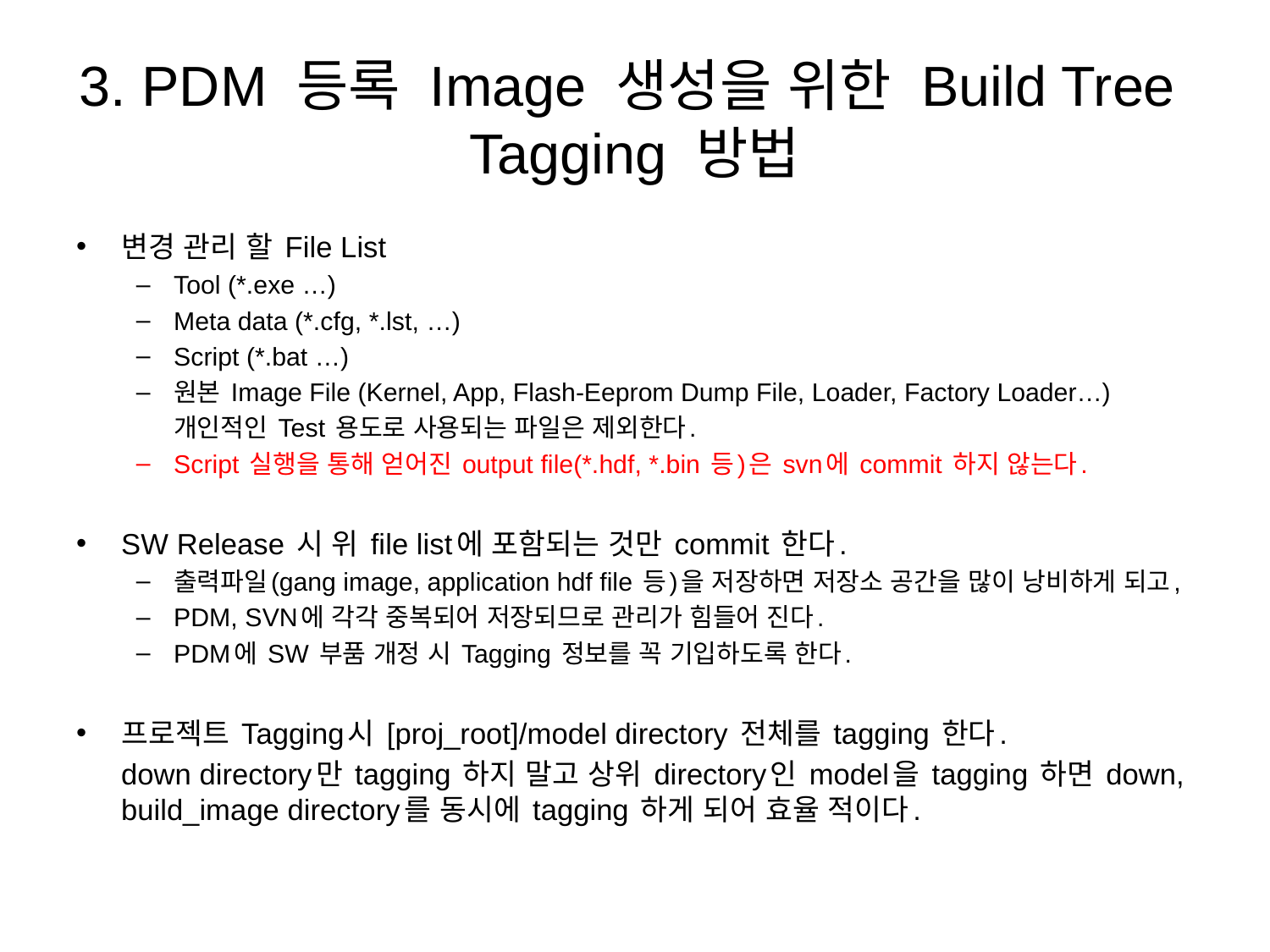

# 3. PDM 등록 Image 생성을 위한 Build Tree Tagging 방법
변경 관리 할 File List
Tool (*.exe …)
Meta data (*.cfg, *.lst, …)
Script (*.bat …)
원본 Image File (Kernel, App, Flash-Eeprom Dump File, Loader, Factory Loader…)
	개인적인 Test 용도로 사용되는 파일은 제외한다.
Script 실행을 통해 얻어진 output file(*.hdf, *.bin 등)은 svn에 commit 하지 않는다.

SW Release 시 위 file list에 포함되는 것만 commit 한다.
출력파일(gang image, application hdf file 등)을 저장하면 저장소 공간을 많이 낭비하게 되고,
PDM, SVN에 각각 중복되어 저장되므로 관리가 힘들어 진다.
PDM에 SW 부품 개정 시 Tagging 정보를 꼭 기입하도록 한다.

프로젝트 Tagging시 [proj_root]/model directory 전체를 tagging 한다.
	down directory만 tagging 하지 말고 상위 directory인 model을 tagging 하면 down, build_image directory를 동시에 tagging 하게 되어 효율 적이다.